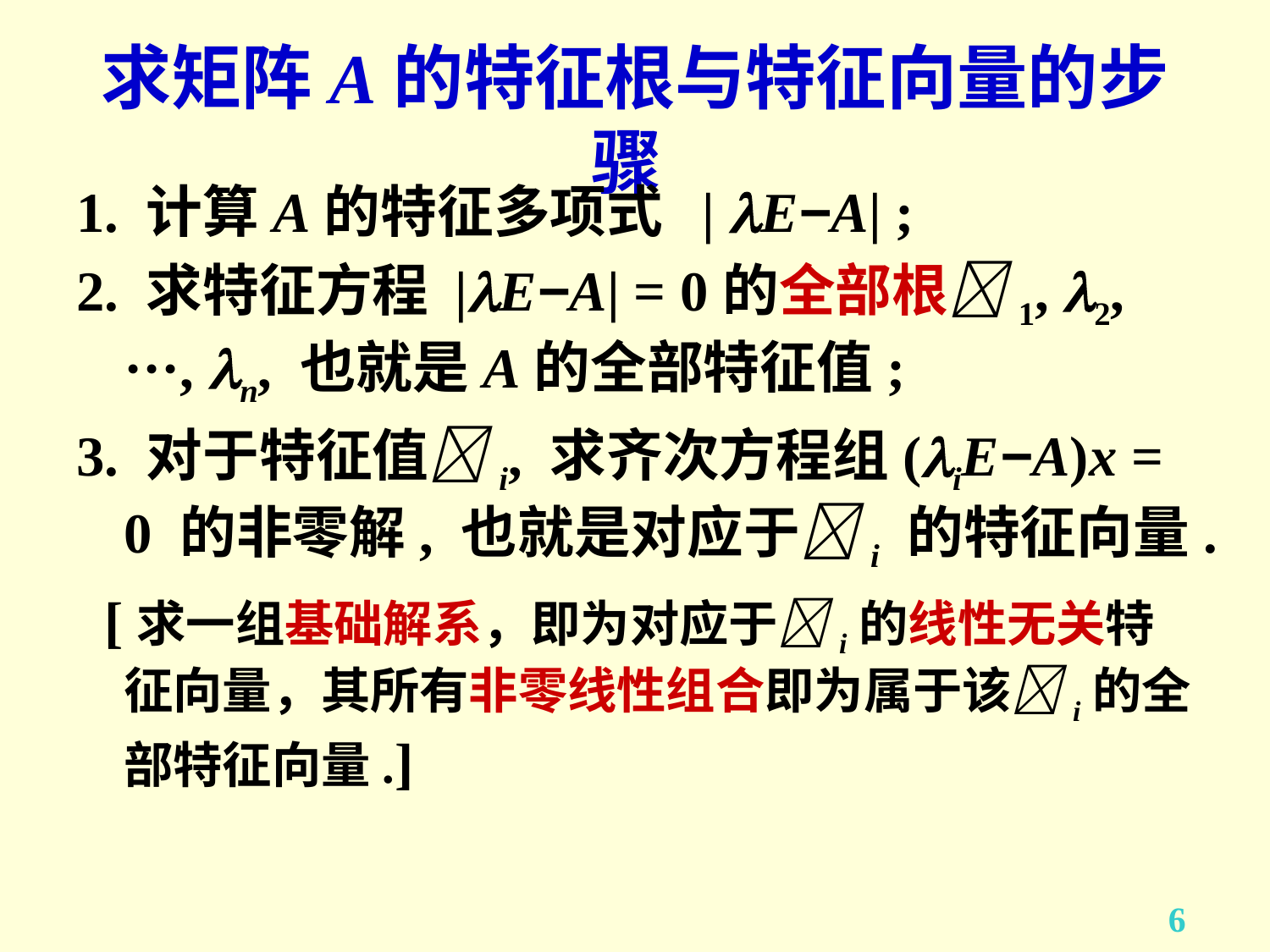

# 求矩阵A的特征根与特征向量的步骤
1. 计算A的特征多项式  | λE−A| ;
2. 求特征方程 |λE−A| = 0的全部根λ1, λ2, ···, λn, 也就是A的全部特征值;
3. 对于特征值λi, 求齐次方程组(λiE−A)x = 0 的非零解, 也就是对应于λi 的特征向量.
  [求一组基础解系，即为对应于λi的线性无关特征向量，其所有非零线性组合即为属于该λi的全部特征向量.]